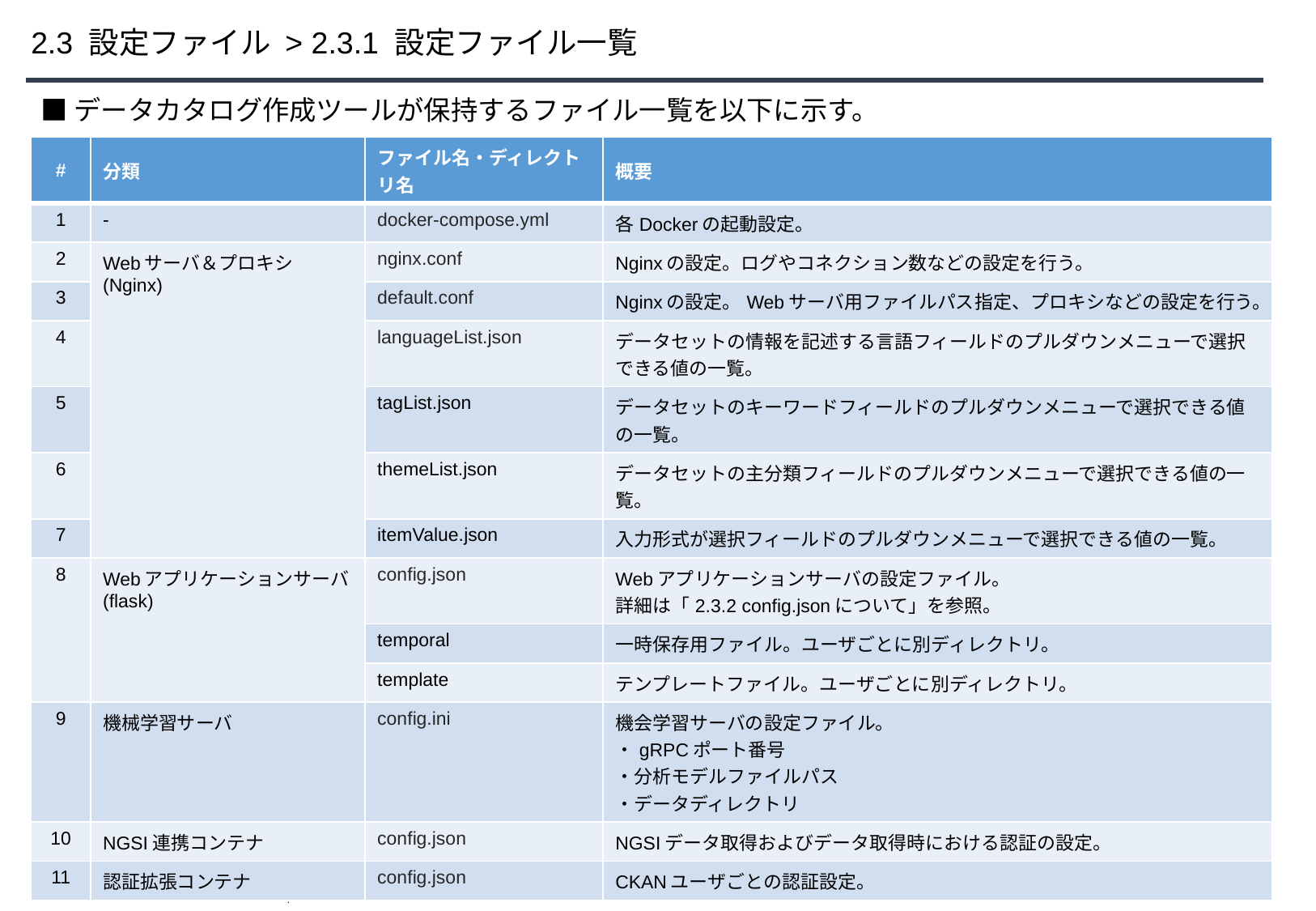

# 2.3 設定ファイル > 2.3.1 設定ファイル一覧
■データカタログ作成ツールが保持するファイル一覧を以下に示す。

| # | 分類 | ファイル名・ディレクトリ名 | 概要 |
| --- | --- | --- | --- |
| 1 | - | docker-compose.yml | 各Dockerの起動設定。 |
| 2 | Webサーバ＆プロキシ(Nginx) | nginx.conf | Nginxの設定。ログやコネクション数などの設定を行う。 |
| 3 |  | default.conf | Nginxの設定。Webサーバ用ファイルパス指定、プロキシなどの設定を行う。 |
| 4 |  | languageList.json | データセットの情報を記述する言語フィールドのプルダウンメニューで選択できる値の一覧。 |
| 5 |  | tagList.json | データセットのキーワードフィールドのプルダウンメニューで選択できる値の一覧。 |
| 6 |  | themeList.json | データセットの主分類フィールドのプルダウンメニューで選択できる値の一覧。 |
| 7 |  | itemValue.json | 入力形式が選択フィールドのプルダウンメニューで選択できる値の一覧。 |
| 8 | Webアプリケーションサーバ(flask) | config.json | Webアプリケーションサーバの設定ファイル。 詳細は「2.3.2 config.jsonについて」を参照。 |
|  |  | temporal | 一時保存用ファイル。ユーザごとに別ディレクトリ。 |
|  |  | template | テンプレートファイル。ユーザごとに別ディレクトリ。 |
| 9 | 機械学習サーバ | config.ini | 機会学習サーバの設定ファイル。 ・gRPCポート番号 ・分析モデルファイルパス ・データディレクトリ |
| 10 | NGSI連携コンテナ | config.json | NGSIデータ取得およびデータ取得時における認証の設定。 |
| 11 | 認証拡張コンテナ | config.json | CKANユーザごとの認証設定。 |